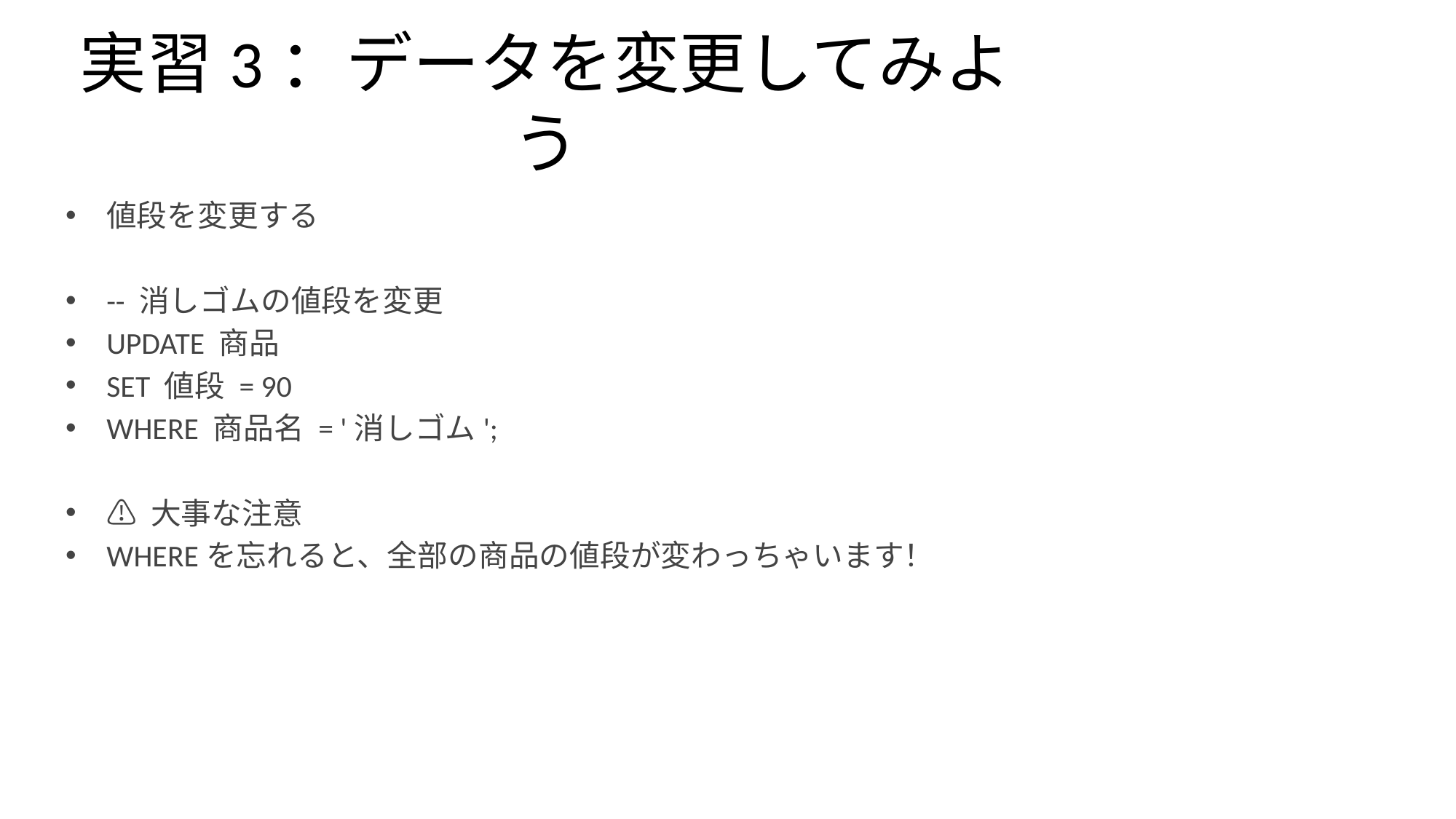

# 実習3：データを変更してみよう
値段を変更する

-- 消しゴムの値段を変更
UPDATE 商品
SET 値段 = 90
WHERE 商品名 = '消しゴム';

⚠️ 大事な注意
WHEREを忘れると、全部の商品の値段が変わっちゃいます！